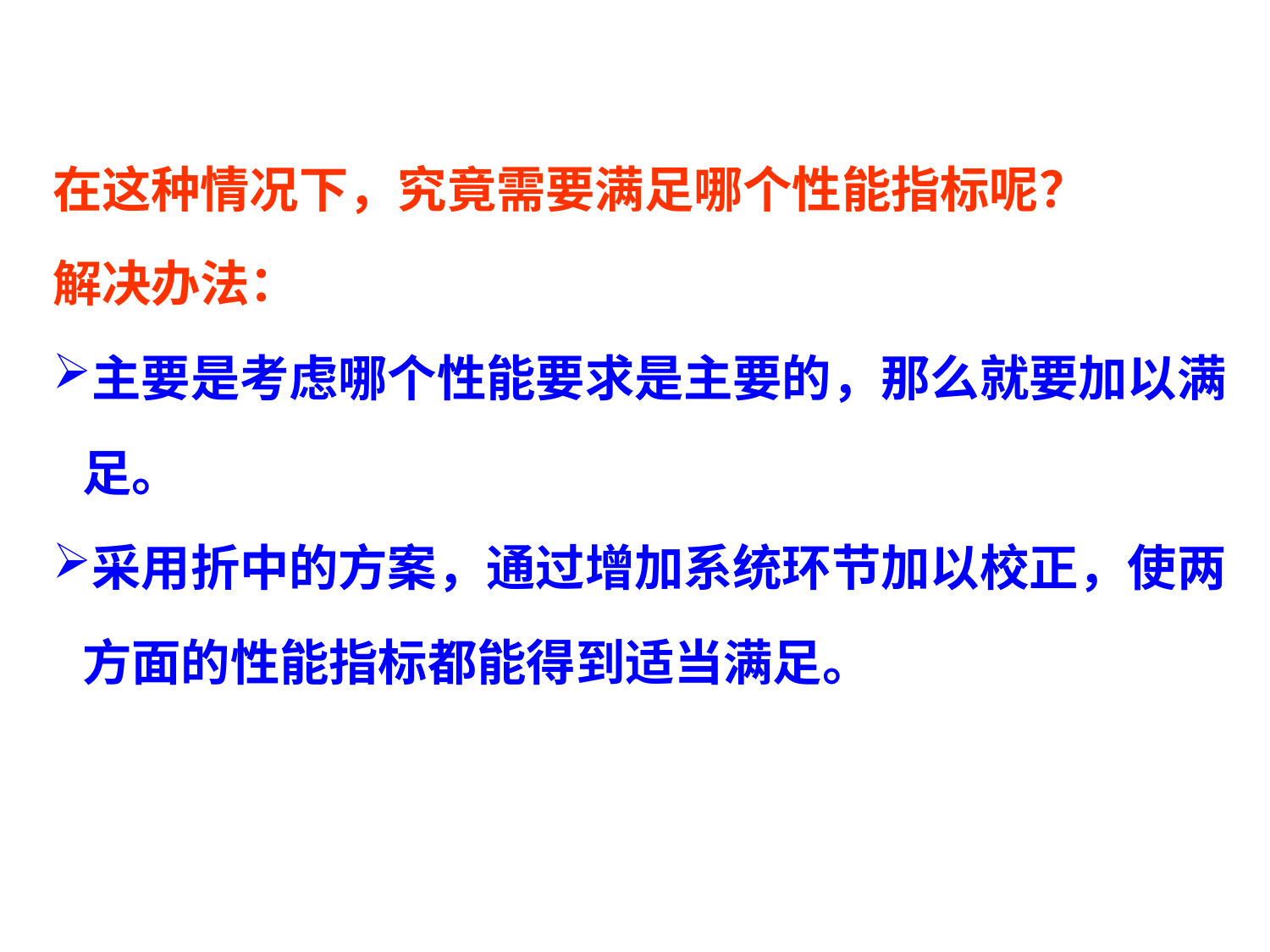

在这种情况下，究竟需要满足哪个性能指标呢？
解决办法：
主要是考虑哪个性能要求是主要的，那么就要加以满足。
采用折中的方案，通过增加系统环节加以校正，使两方面的性能指标都能得到适当满足。